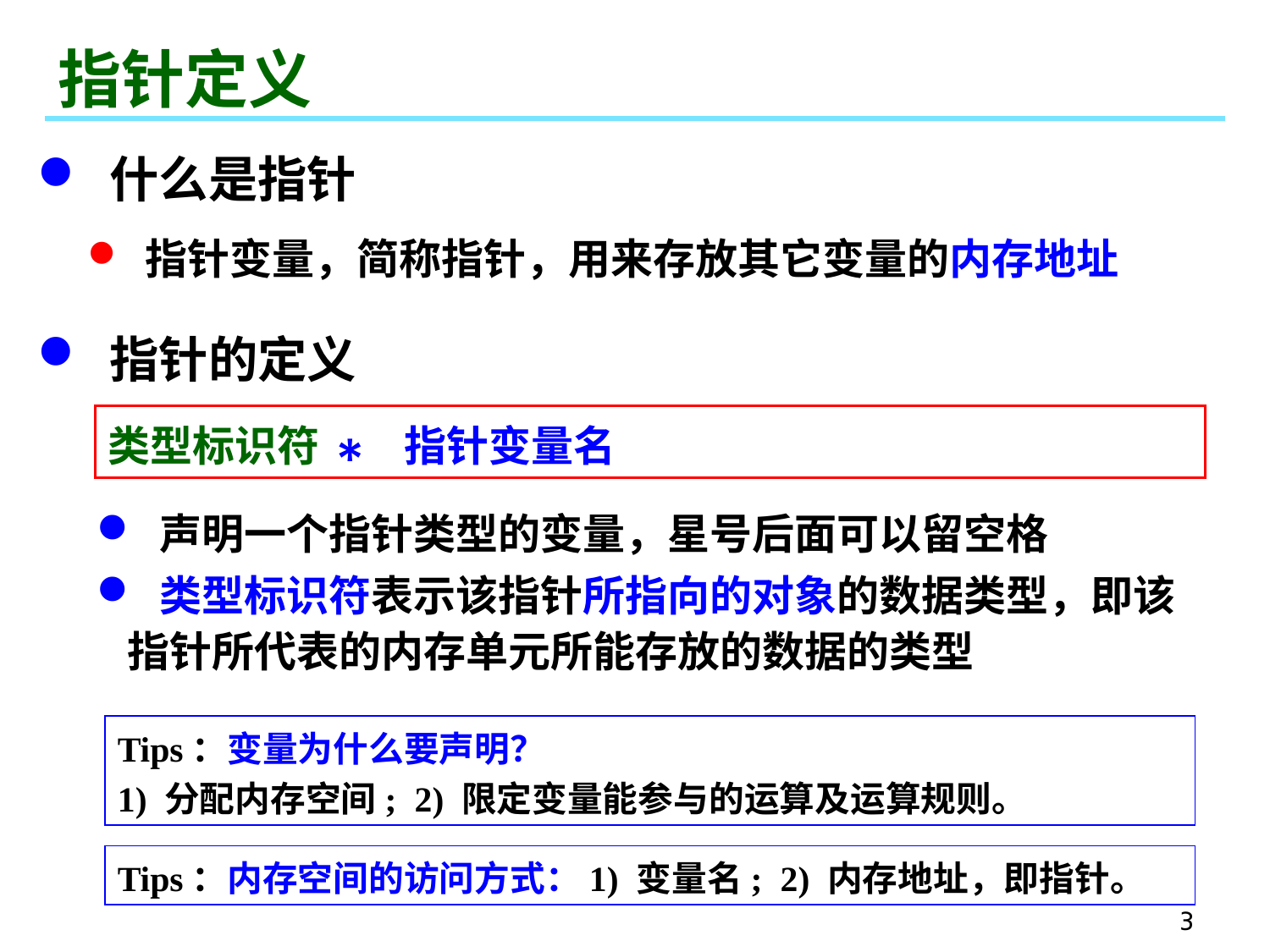

# 指针定义
 什么是指针
 指针变量，简称指针，用来存放其它变量的内存地址
 指针的定义
类型标识符 * 指针变量名
 声明一个指针类型的变量，星号后面可以留空格
 类型标识符表示该指针所指向的对象的数据类型，即该指针所代表的内存单元所能存放的数据的类型
Tips：变量为什么要声明？
1) 分配内存空间;  2) 限定变量能参与的运算及运算规则。
Tips：内存空间的访问方式：1) 变量名;  2) 内存地址，即指针。
3